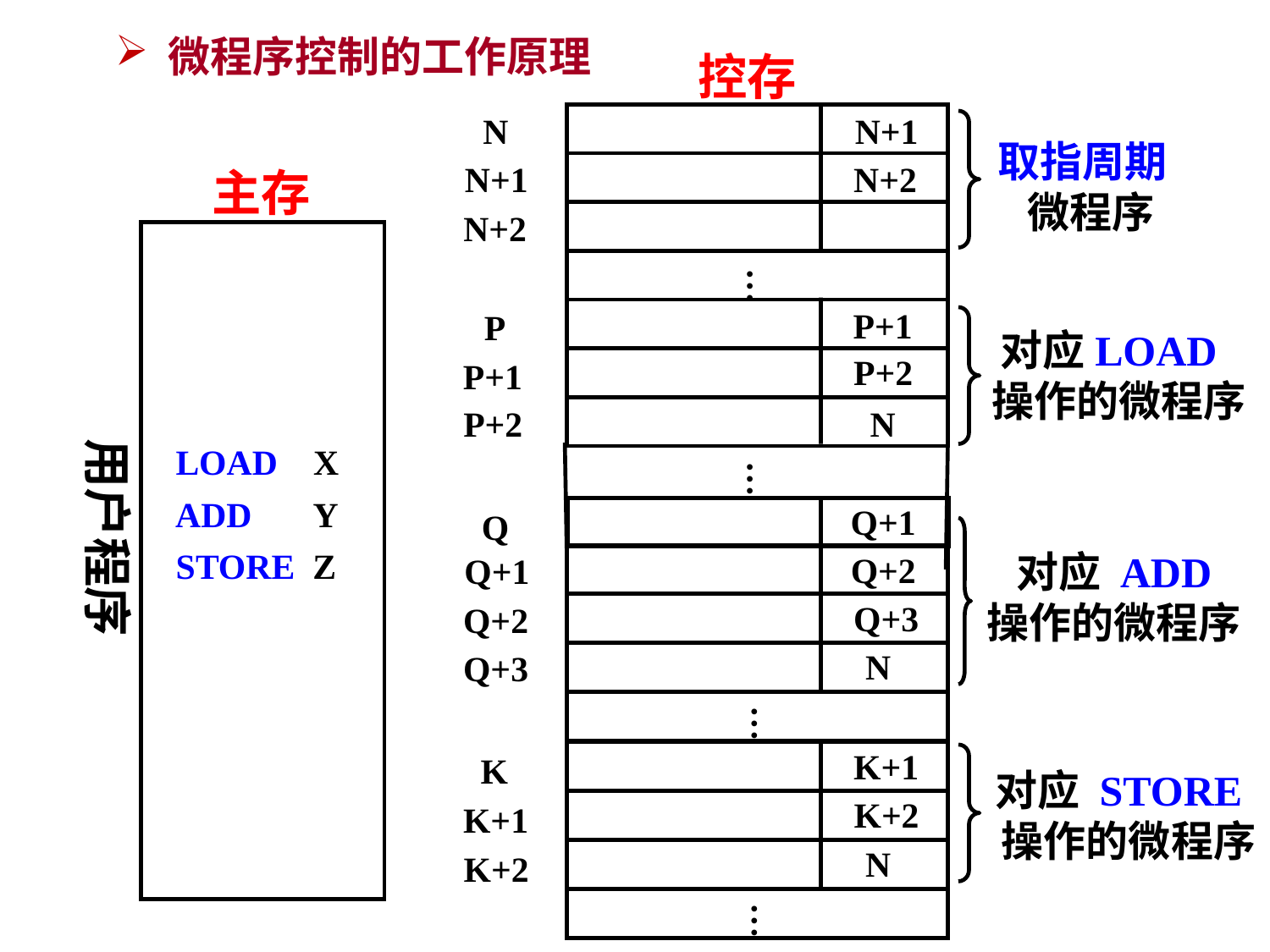

微程序控制的工作原理
控存
N
N+1

取指周期
 微程序
N+1
N+2

N+2

…

P+1
P

对应LOAD
 操作的微程序
P+2
P+1

P+2
N

…
Q+1

Q

对应 ADD
操作的微程序
Q+2
Q+1

Q+3
Q+2

N
Q+3

…
K+1

K

对应 STORE
 操作的微程序
K+2

K+1
N

K+2

…
主存

用户程序
LOAD    X
ADD       Y
STORE  Z